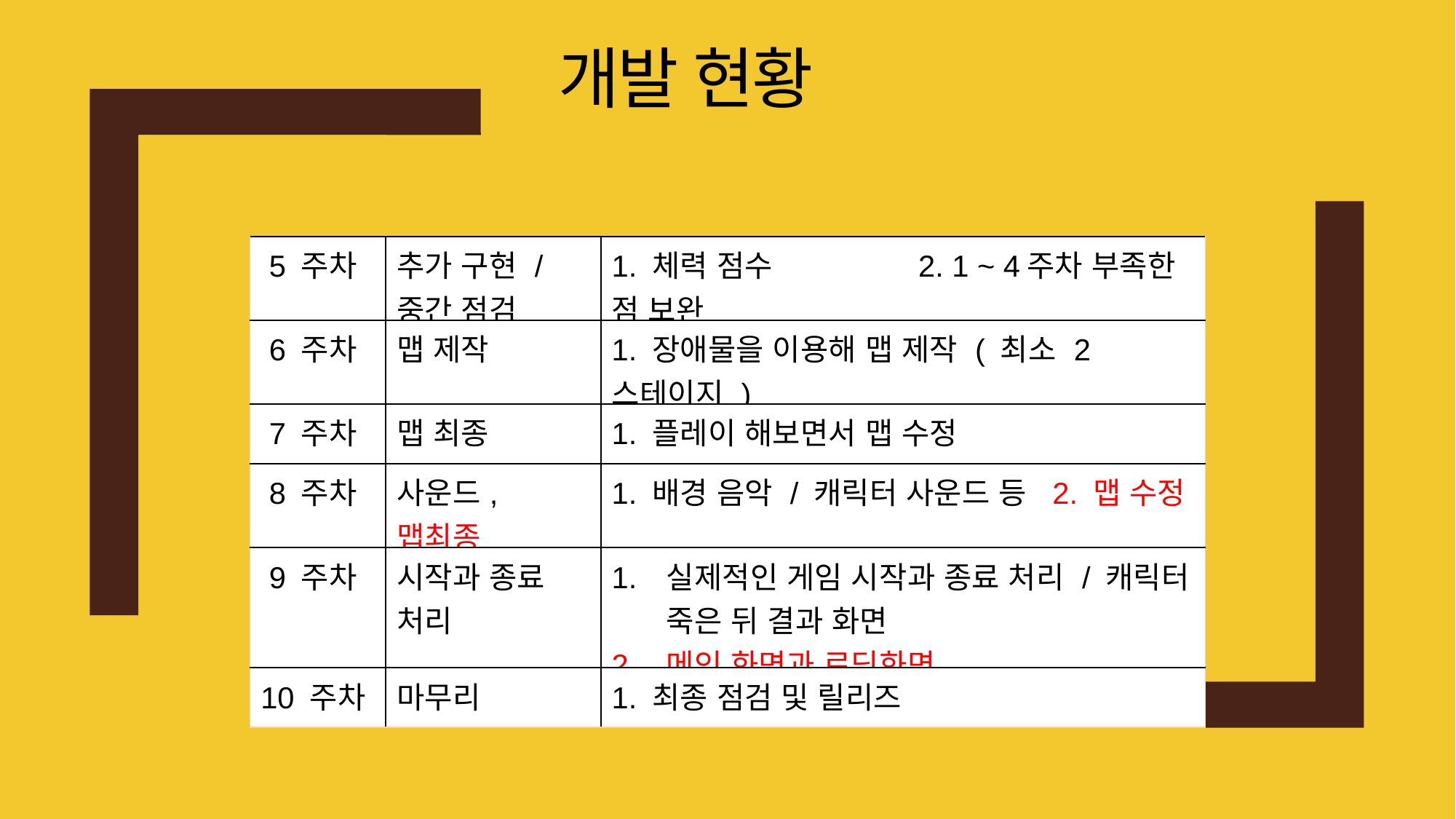

개발 현황
| 5 주차 | 추가 구현 / 중간 점검 | 1. 체력 점수 2. 1 ~ 4주차 부족한 점 보완 |
| --- | --- | --- |
| 6 주차 | 맵 제작 | 1. 장애물을 이용해 맵 제작 ( 최소 2스테이지 ) |
| 7 주차 | 맵 최종 | 1. 플레이 해보면서 맵 수정 |
| 8 주차 | 사운드, 맵최종 | 1. 배경 음악 / 캐릭터 사운드 등 2. 맵 수정 |
| 9 주차 | 시작과 종료 처리 | 실제적인 게임 시작과 종료 처리 / 캐릭터 죽은 뒤 결과 화면 메인 화면과 로딩화면 |
| 10 주차 | 마무리 | 1. 최종 점검 및 릴리즈 |